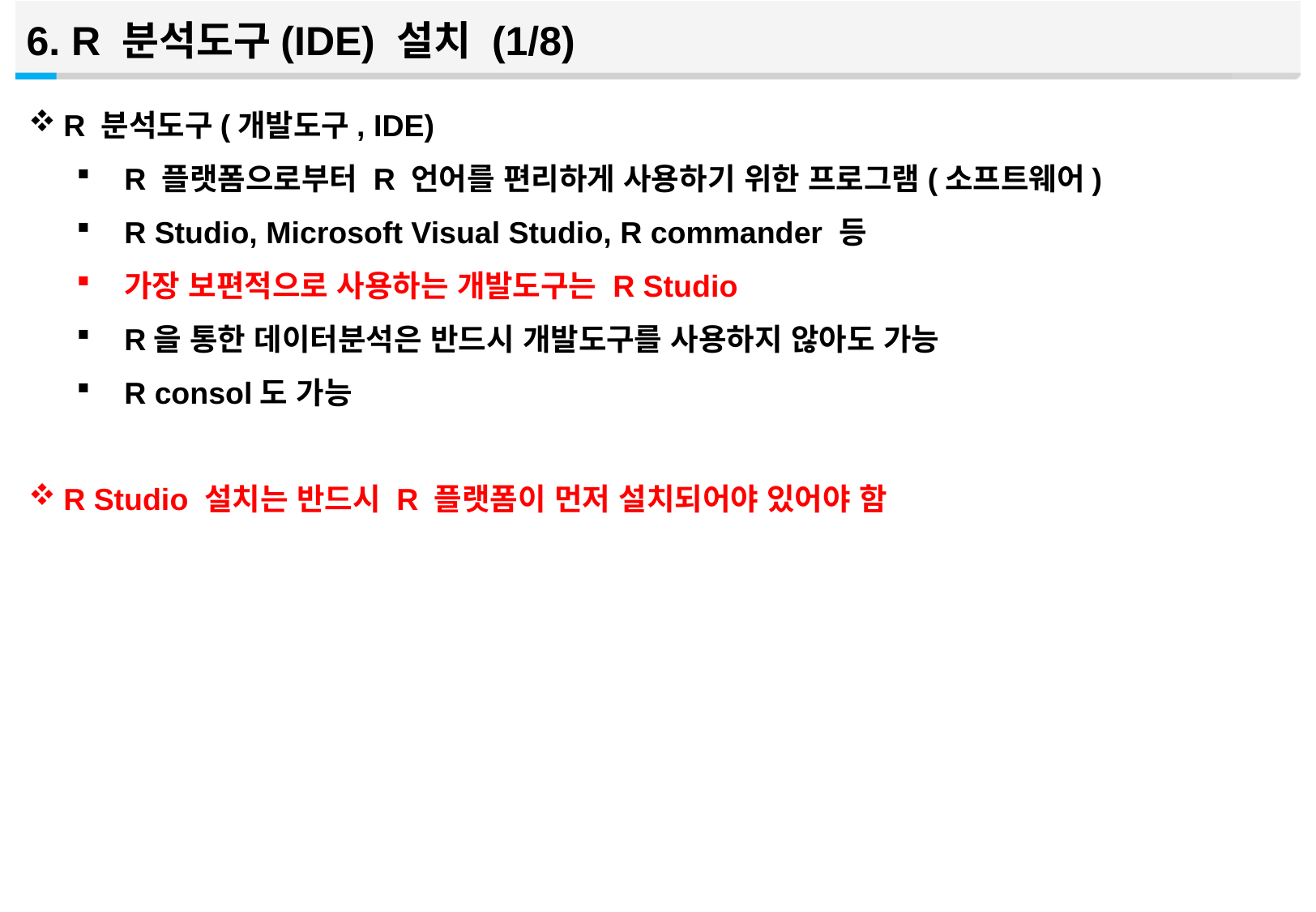

6. R 분석도구(IDE) 설치 (1/8)
R 분석도구(개발도구, IDE)
R 플랫폼으로부터 R 언어를 편리하게 사용하기 위한 프로그램(소프트웨어)
R Studio, Microsoft Visual Studio, R commander 등
가장 보편적으로 사용하는 개발도구는 R Studio
R을 통한 데이터분석은 반드시 개발도구를 사용하지 않아도 가능
R consol도 가능

R Studio 설치는 반드시 R 플랫폼이 먼저 설치되어야 있어야 함